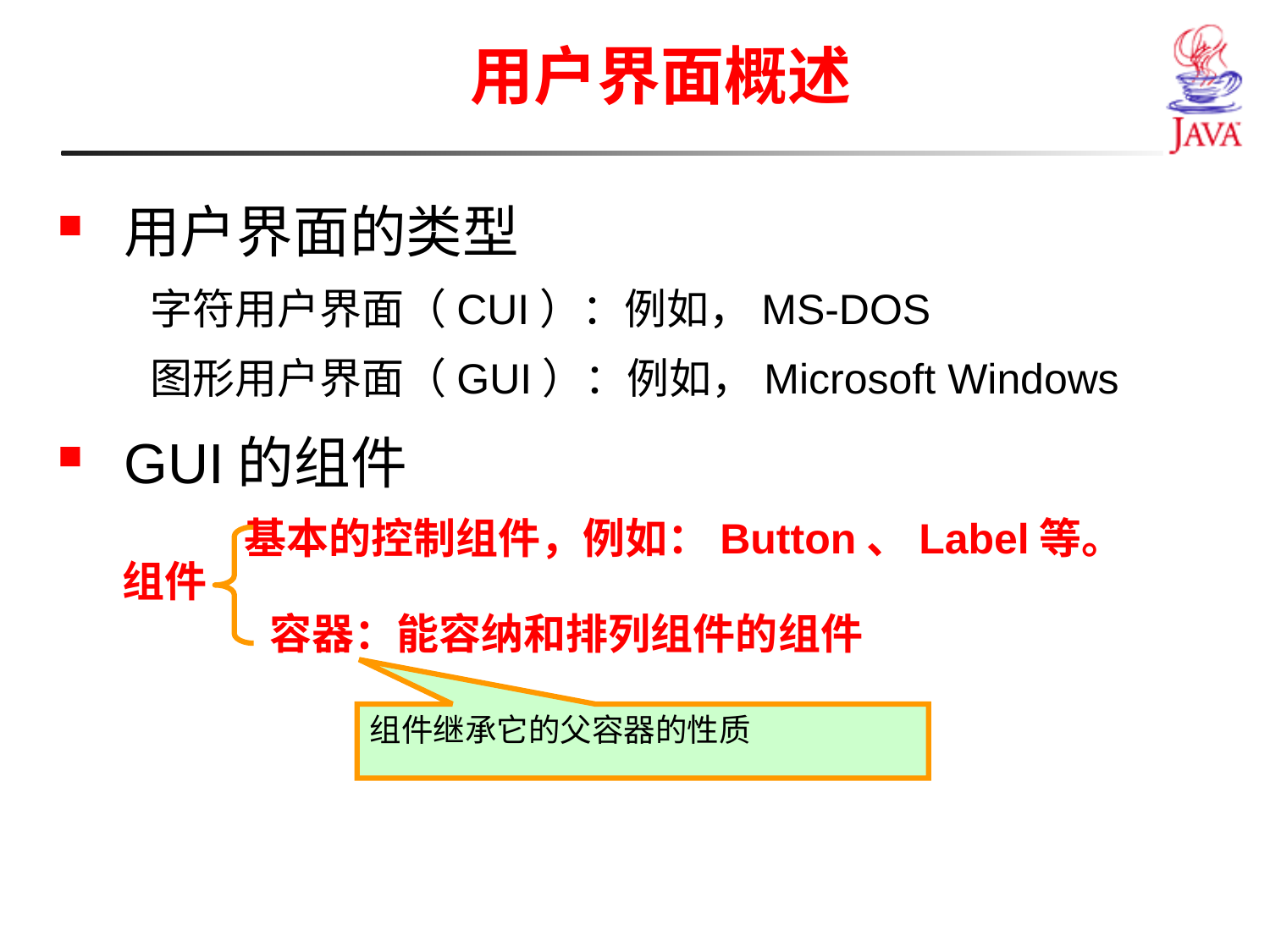

用户界面概述
用户界面的类型
字符用户界面（CUI）：例如，MS-DOS
图形用户界面（GUI）：例如，Microsoft Windows
GUI的组件

基本的控制组件，例如：Button、Label等。

组件
容器：能容纳和排列组件的组件
组件继承它的父容器的性质